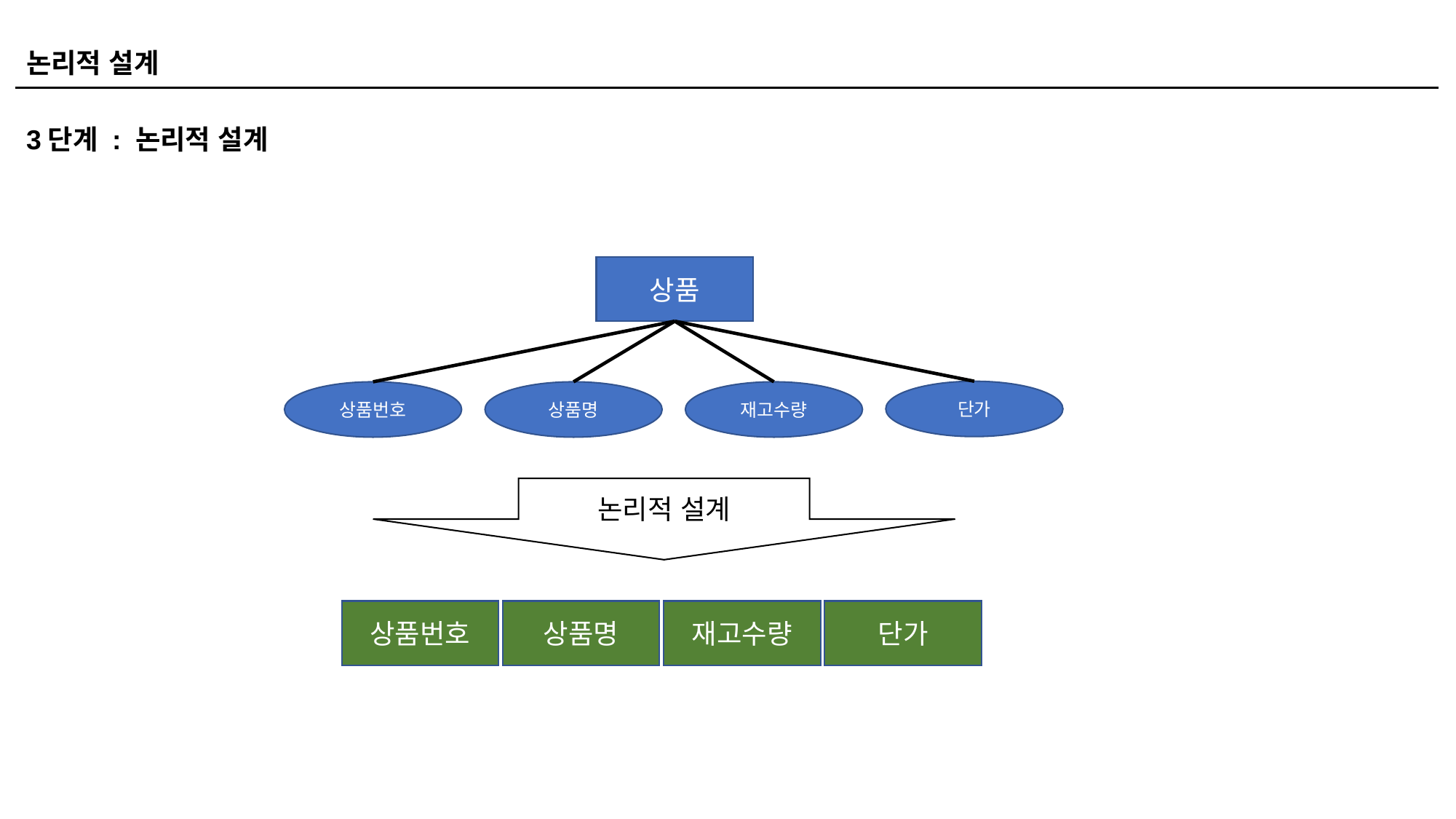

논리적 설계
3단계 : 논리적 설계

상품
단가
재고수량
상품명
상품번호
논리적 설계
상품번호
상품명
재고수량
단가